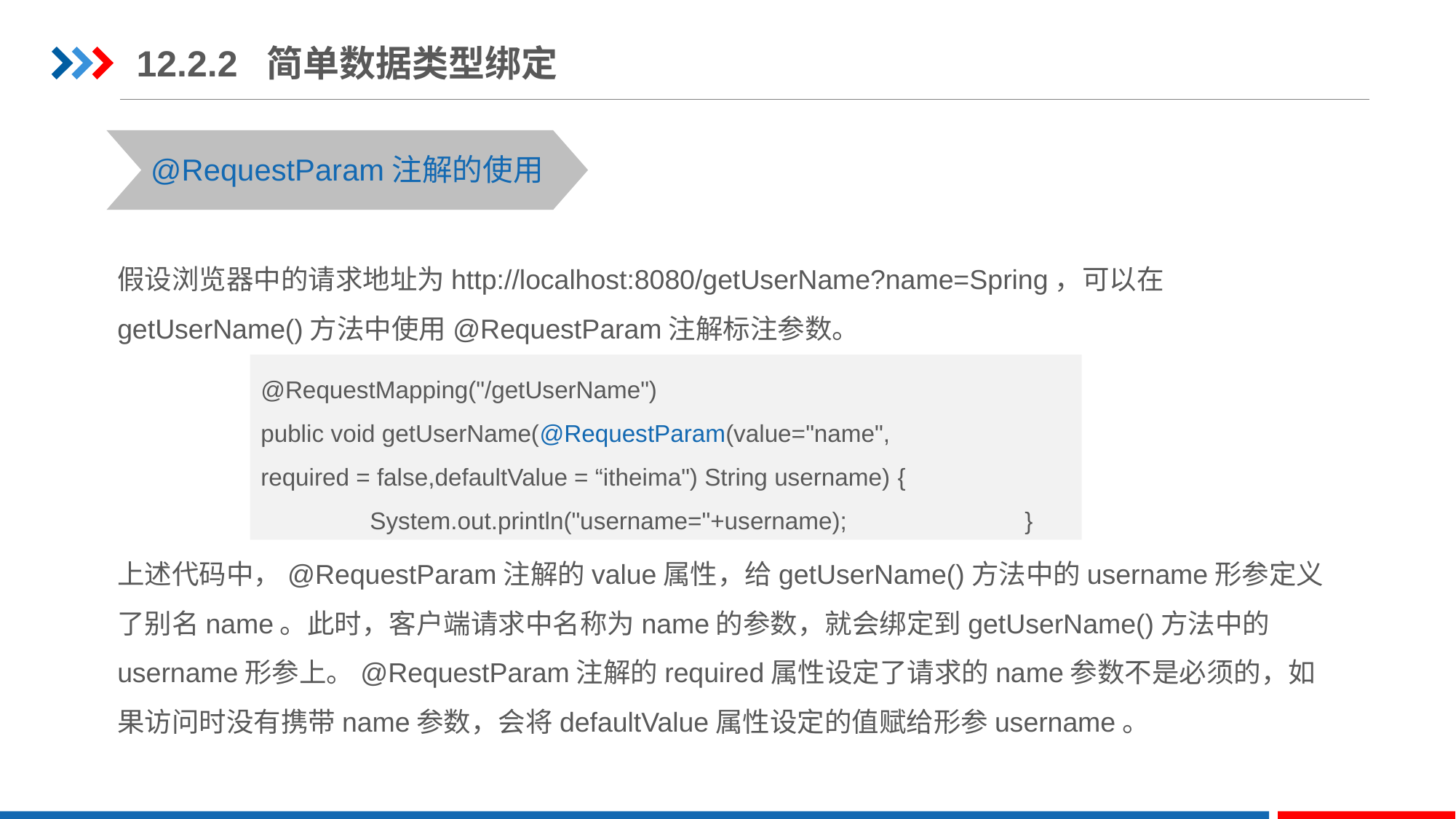

12.2.2  简单数据类型绑定

@RequestParam注解的使用
假设浏览器中的请求地址为http://localhost:8080/getUserName?name=Spring，可以在getUserName()方法中使用@RequestParam注解标注参数。

上述代码中，@RequestParam注解的value属性，给getUserName()方法中的username形参定义了别名name。此时，客户端请求中名称为name的参数，就会绑定到getUserName()方法中的username形参上。@RequestParam注解的required属性设定了请求的name参数不是必须的，如果访问时没有携带name参数，会将defaultValue属性设定的值赋给形参username。
@RequestMapping("/getUserName")
public void getUserName(@RequestParam(value="name",
required = false,defaultValue = “itheima") String username) {
	System.out.println("username="+username);		}